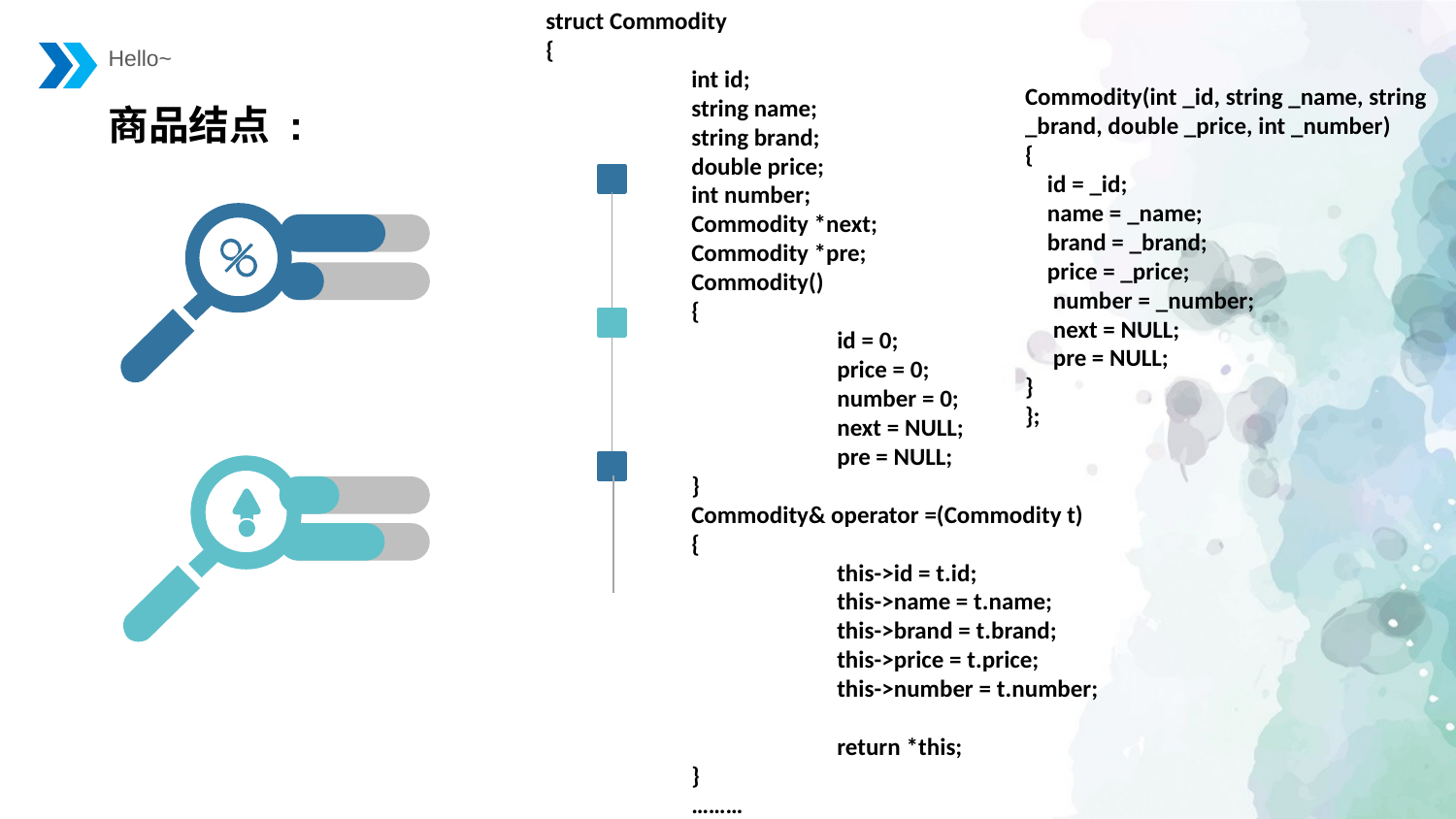

struct Commodity
{
	int id;
	string name;
	string brand;
	double price;
	int number;
	Commodity *next;
	Commodity *pre;
	Commodity()
	{
		id = 0;
		price = 0;
		number = 0;
		next = NULL;
		pre = NULL;
	}
	Commodity& operator =(Commodity t)
	{
		this->id = t.id;
		this->name = t.name;
		this->brand = t.brand;
		this->price = t.price;
		this->number = t.number;

		return *this;
	}
	………

Commodity(int _id, string _name, string _brand, double _price, int _number)
{
    id = _id;
    name = _name;
    brand = _brand;
    price = _price;
     number = _number;
     next = NULL;
     pre = NULL;
}
};
商品结点 :